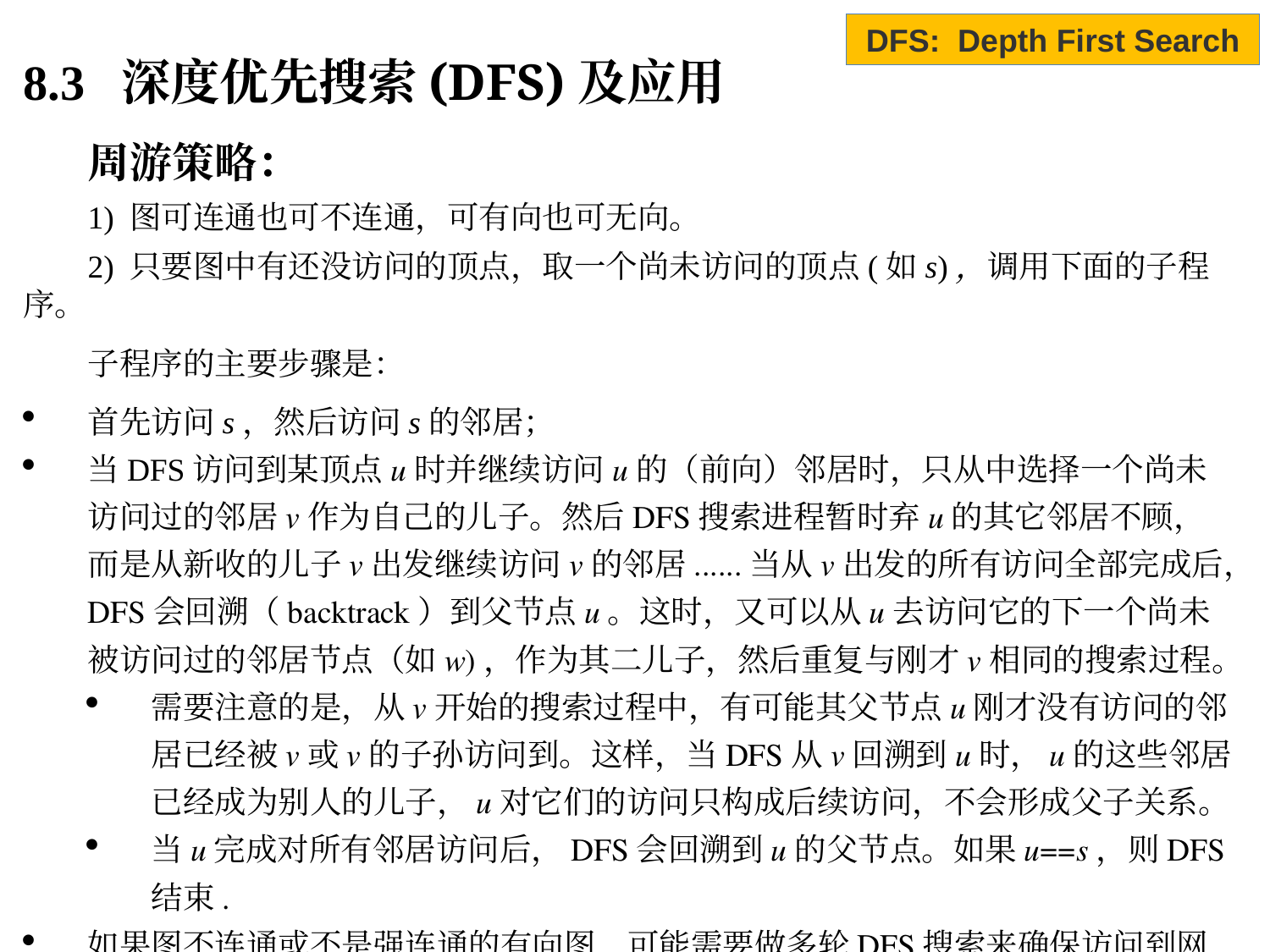

DFS:  Depth First Search
8.3  深度优先搜索(DFS)及应用
周游策略：
1) 图可连通也可不连通，可有向也可无向。
2) 只要图中有还没访问的顶点，取一个尚未访问的顶点(如s)，调用下面的子程序。
子程序的主要步骤是：
首先访问s，然后访问s的邻居；
当DFS访问到某顶点u时并继续访问u的（前向）邻居时，只从中选择一个尚未访问过的邻居v作为自己的儿子。然后DFS搜索进程暂时弃u的其它邻居不顾，而是从新收的儿子v出发继续访问v的邻居......当从v出发的所有访问全部完成后，DFS会回溯（backtrack）到父节点u。这时，又可以从u去访问它的下一个尚未被访问过的邻居节点（如w)，作为其二儿子，然后重复与刚才v相同的搜索过程。
需要注意的是，从v开始的搜索过程中，有可能其父节点u刚才没有访问的邻居已经被v或v的子孙访问到。这样，当DFS从v回溯到u时，u的这些邻居已经成为别人的儿子，u对它们的访问只构成后续访问，不会形成父子关系。
当u完成对所有邻居访问后，DFS会回溯到u的父节点。如果u==s，则DFS结束.
如果图不连通或不是强连通的有向图，可能需要做多轮DFS搜索来确保访问到网络中所有顶点。